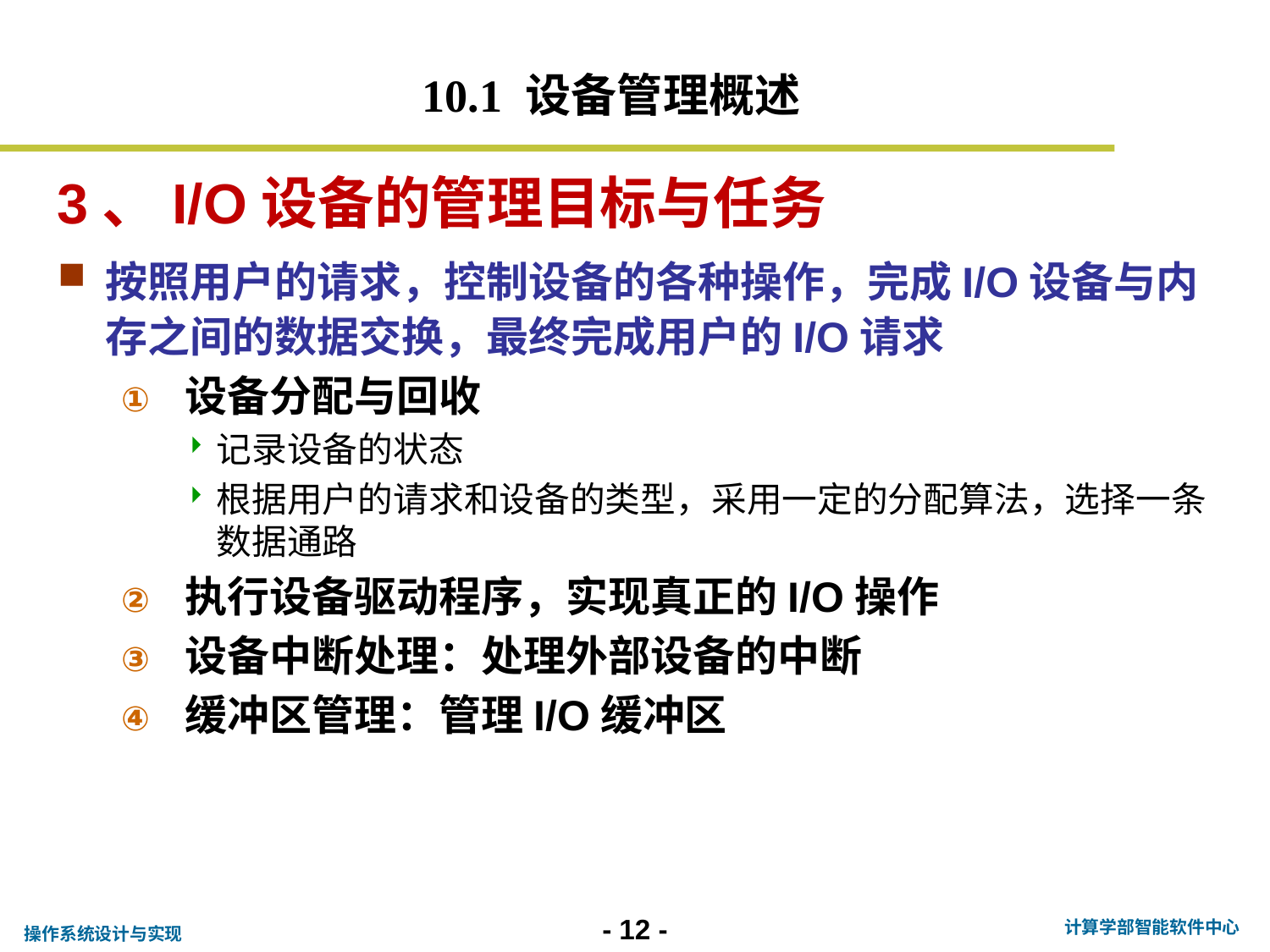

10.1 设备管理概述
3、I/O设备的管理目标与任务
按照用户的请求，控制设备的各种操作，完成I/O设备与内存之间的数据交换，最终完成用户的I/O请求
设备分配与回收
记录设备的状态
根据用户的请求和设备的类型，采用一定的分配算法，选择一条数据通路
执行设备驱动程序，实现真正的I/O操作
设备中断处理：处理外部设备的中断
缓冲区管理：管理I/O缓冲区